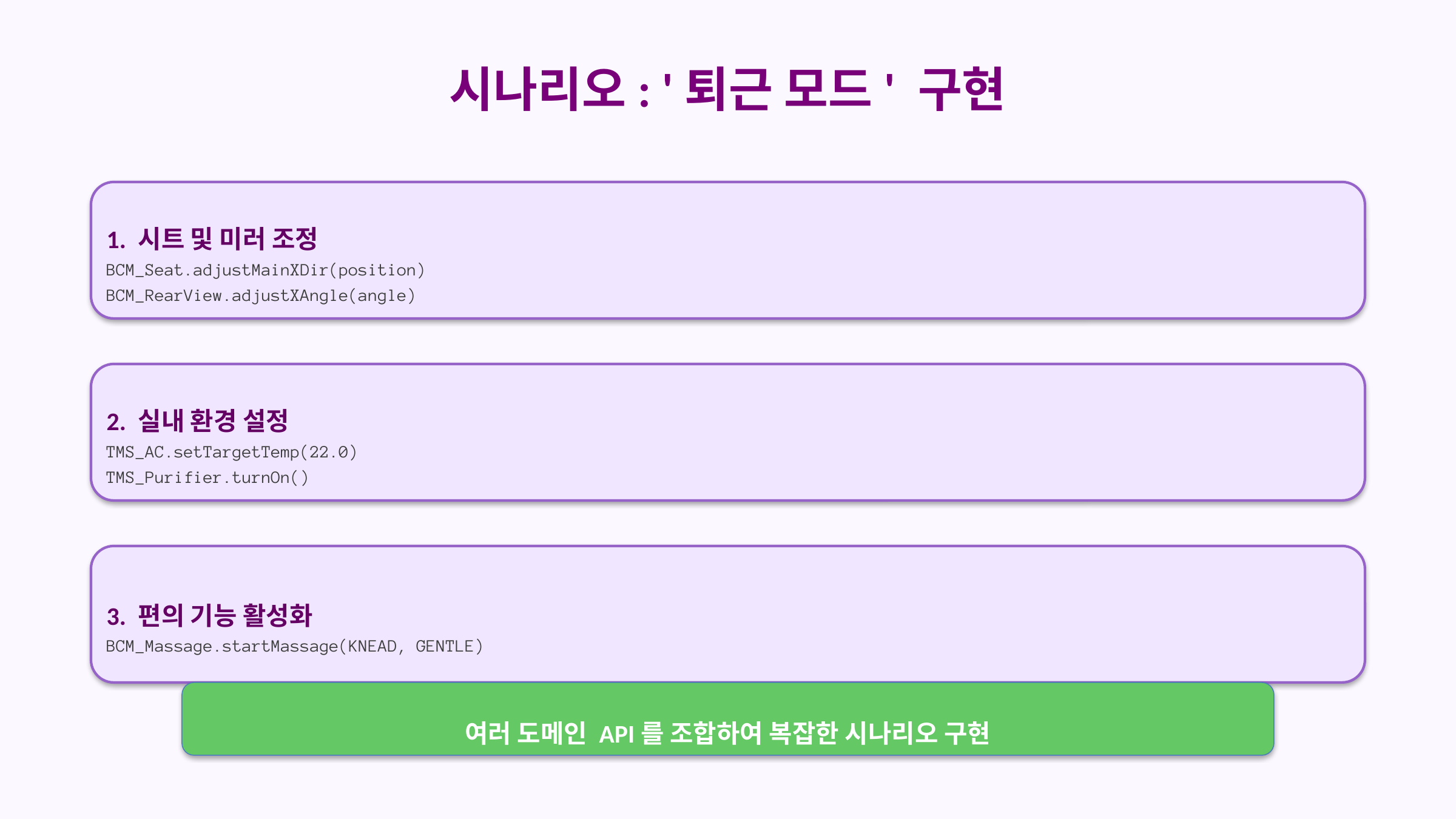

시나리오: '퇴근 모드' 구현
#

1. 시트 및 미러 조정
BCM_Seat.adjustMainXDir(position)
BCM_RearView.adjustXAngle(angle)

2. 실내 환경 설정
TMS_AC.setTargetTemp(22.0)
TMS_Purifier.turnOn()

3. 편의 기능 활성화
BCM_Massage.startMassage(KNEAD, GENTLE)

여러 도메인 API를 조합하여 복잡한 시나리오 구현